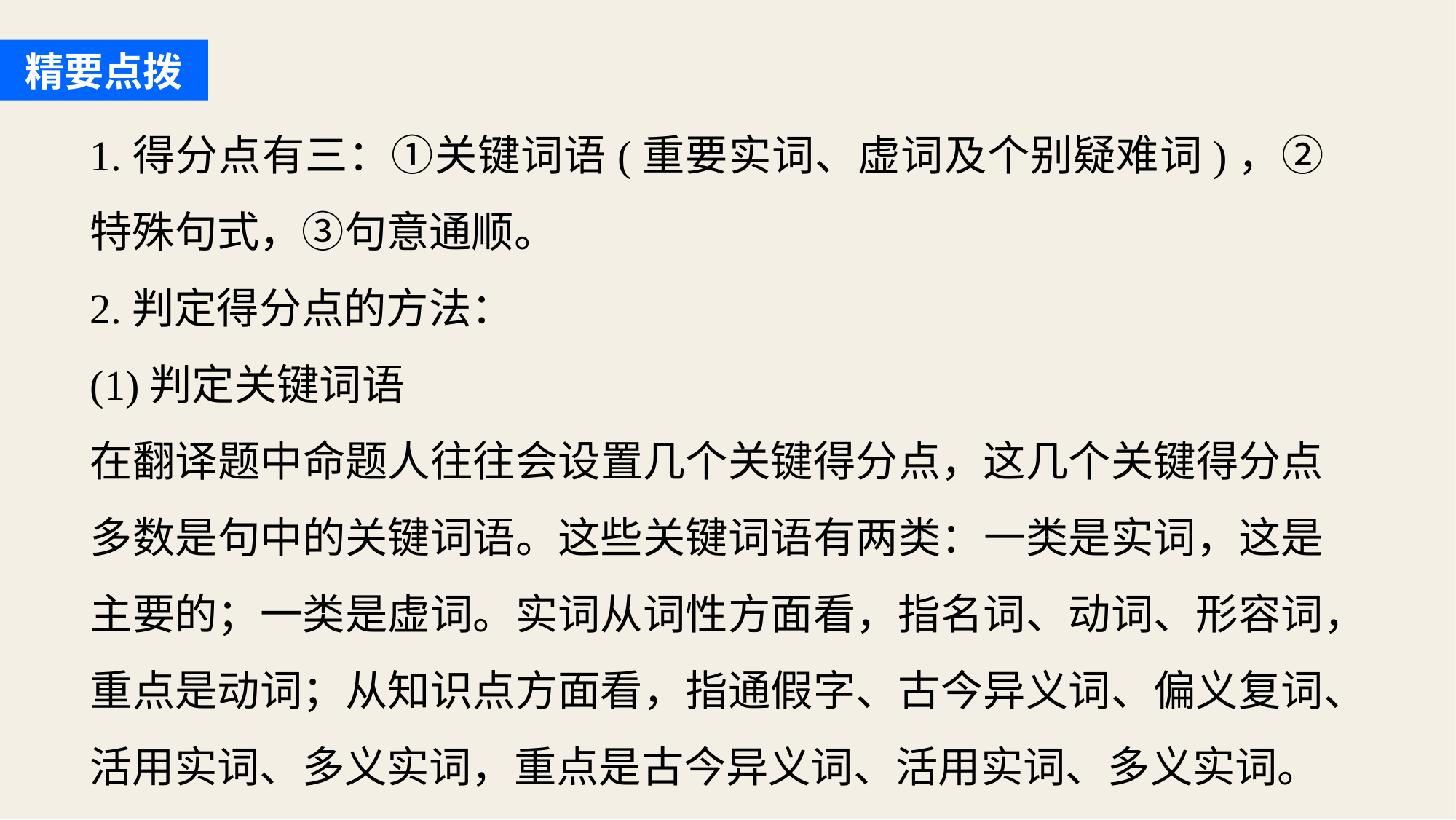

精要点拨
1.得分点有三：①关键词语(重要实词、虚词及个别疑难词)，②特殊句式，③句意通顺。
2.判定得分点的方法：
(1)判定关键词语
在翻译题中命题人往往会设置几个关键得分点，这几个关键得分点多数是句中的关键词语。这些关键词语有两类：一类是实词，这是主要的；一类是虚词。实词从词性方面看，指名词、动词、形容词，重点是动词；从知识点方面看，指通假字、古今异义词、偏义复词、活用实词、多义实词，重点是古今异义词、活用实词、多义实词。